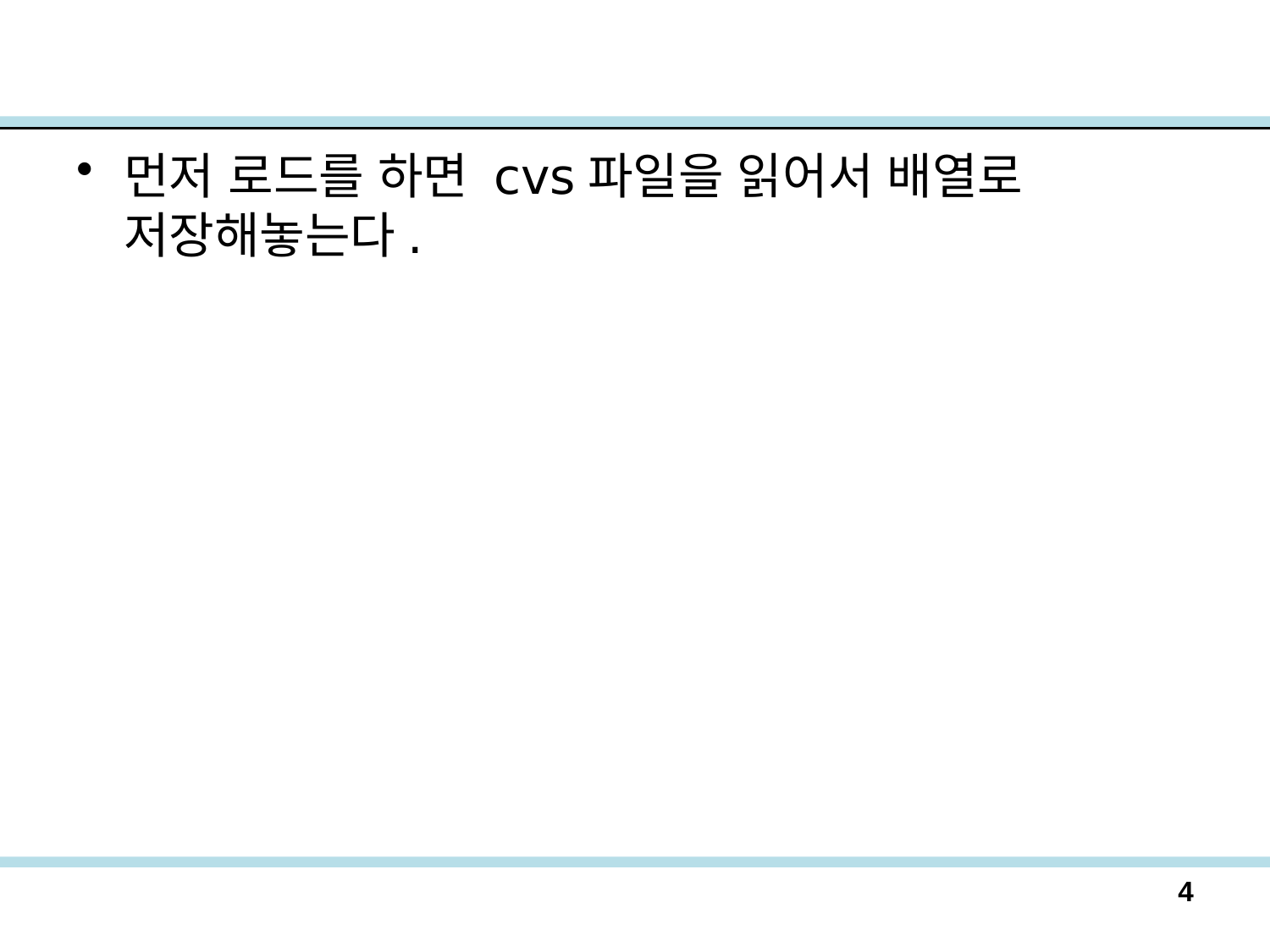

먼저 로드를 하면 cvs파일을 읽어서 배열로 저장해놓는다.
4